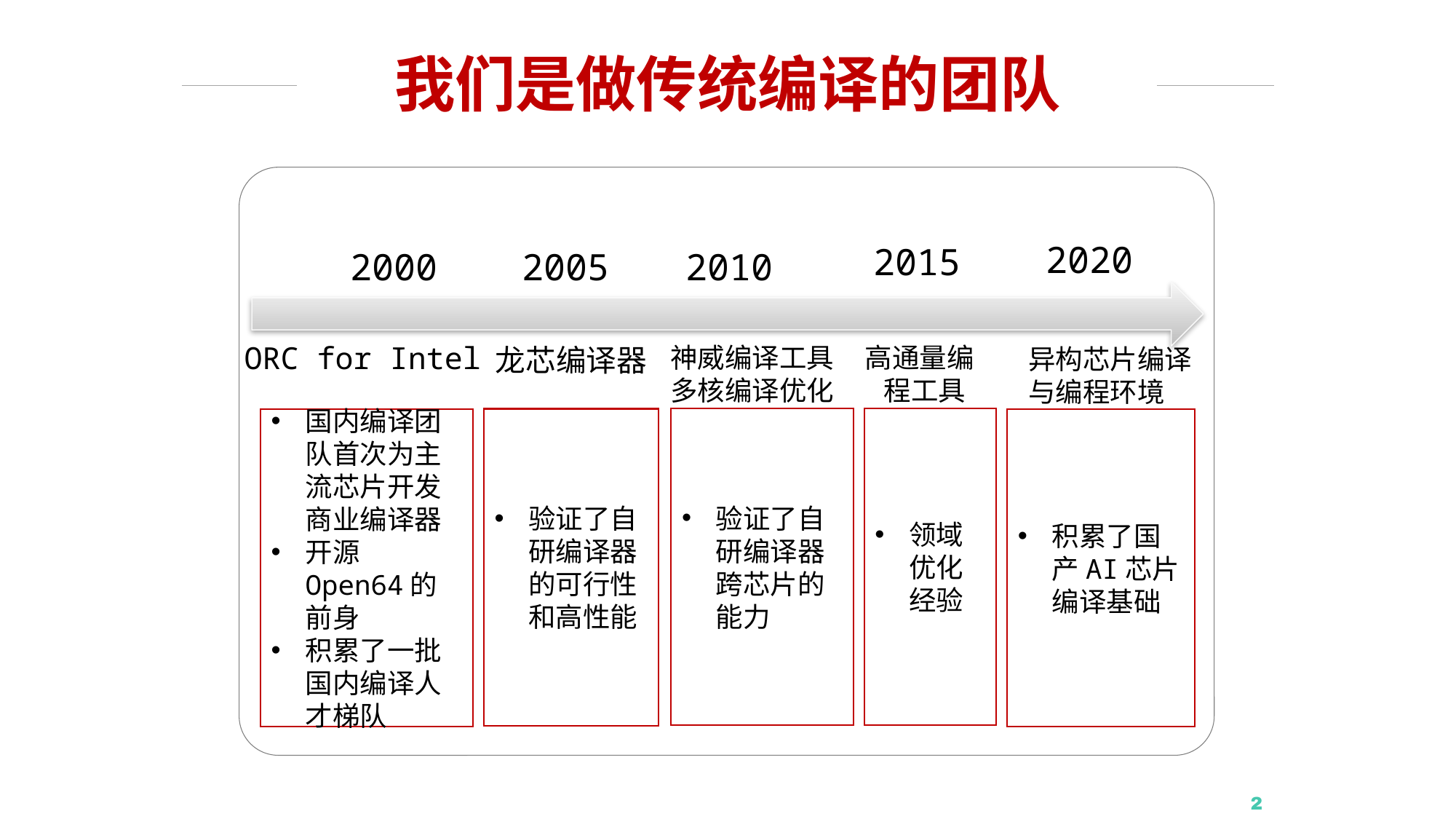

我们是做传统编译的团队

2020
2015
2000
2005
2010

ORC for Intel
高通量编
  程工具
神威编译工具
多核编译优化
龙芯编译器
异构芯片编译
与编程环境
验证了自研编译器 跨芯片的能力
领域优化经验
验证了自研编译器的可行性和高性能
积累了国产AI芯片编译基础
国内编译团队首次为主流芯片开发商业编译器
开源Open64的前身
积累了一批国内编译人才梯队
2